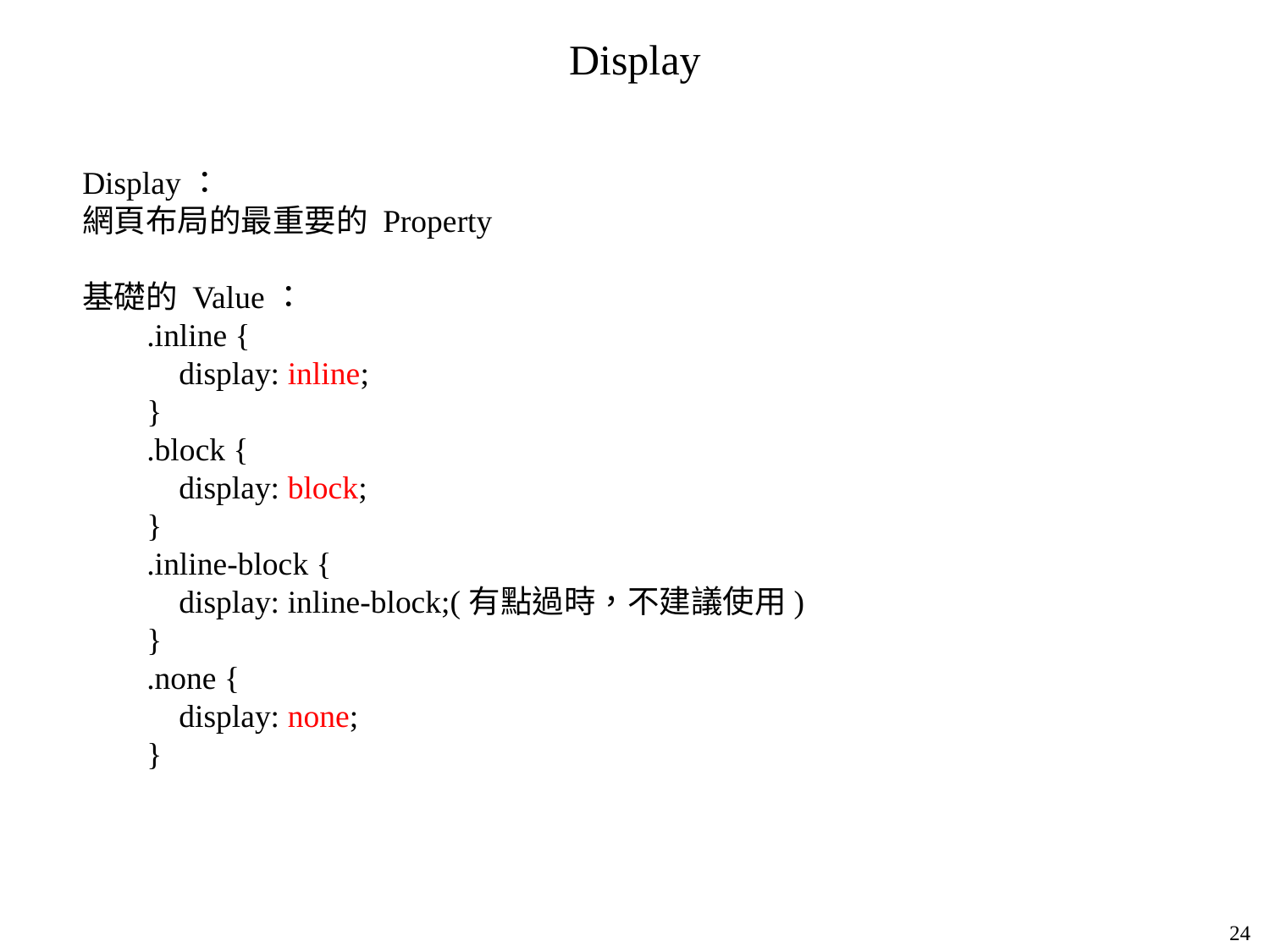

Display
Display：
網頁布局的最重要的 Property

基礎的 Value：
        .inline {
            display: inline;
        }
        .block {
            display: block;
        }
        .inline-block {
            display: inline-block;(有點過時，不建議使用)
        }
        .none {
            display: none;
        }
24